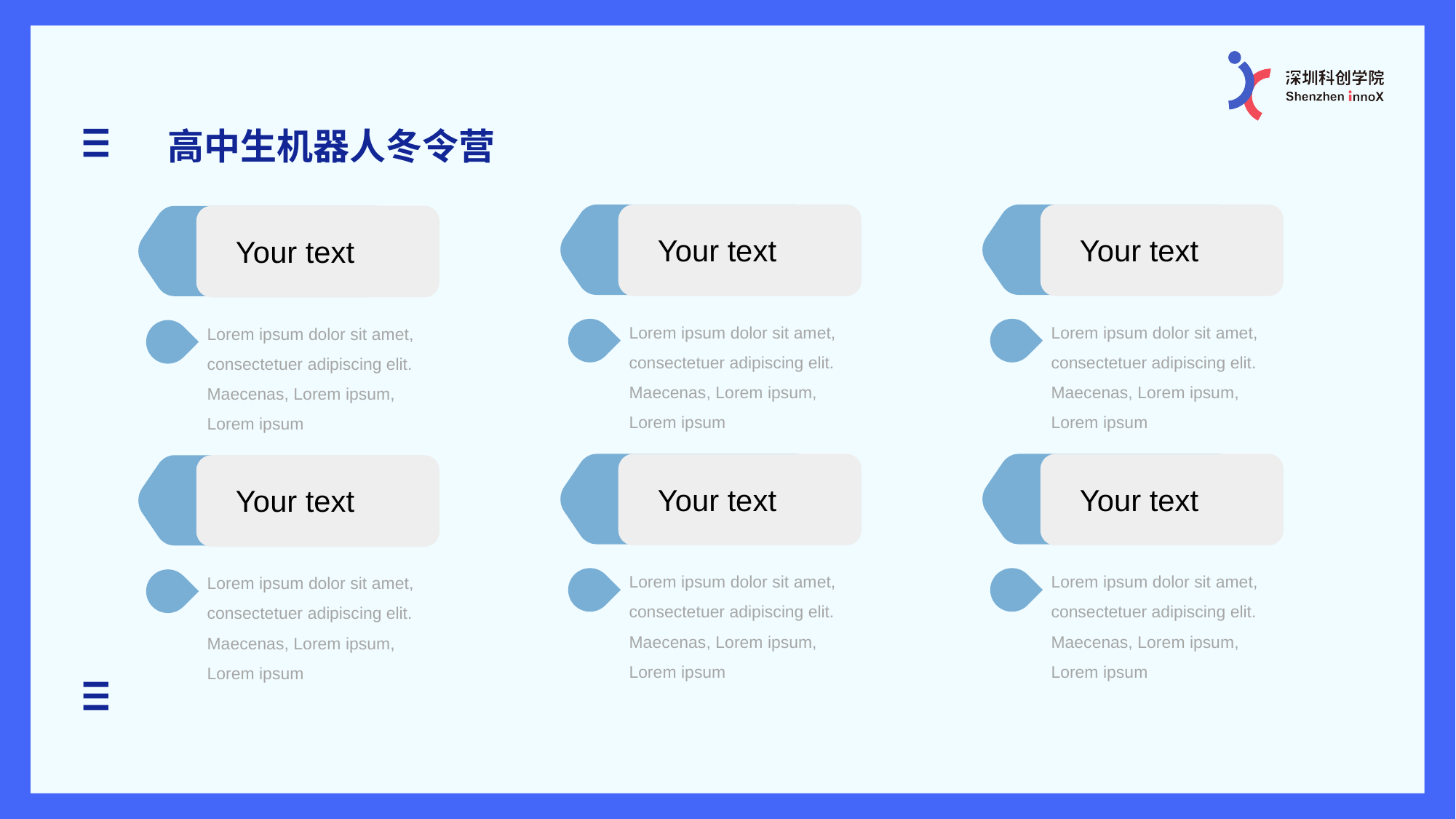

高中生机器人冬令营

Your text
Your text
Your text
Lorem ipsum dolor sit amet, consectetuer adipiscing elit. Maecenas, Lorem ipsum, Lorem ipsum
Lorem ipsum dolor sit amet, consectetuer adipiscing elit. Maecenas, Lorem ipsum, Lorem ipsum
Lorem ipsum dolor sit amet, consectetuer adipiscing elit. Maecenas, Lorem ipsum, Lorem ipsum

Your text
Your text
Your text
Lorem ipsum dolor sit amet, consectetuer adipiscing elit. Maecenas, Lorem ipsum, Lorem ipsum
Lorem ipsum dolor sit amet, consectetuer adipiscing elit. Maecenas, Lorem ipsum, Lorem ipsum
Lorem ipsum dolor sit amet, consectetuer adipiscing elit. Maecenas, Lorem ipsum, Lorem ipsum